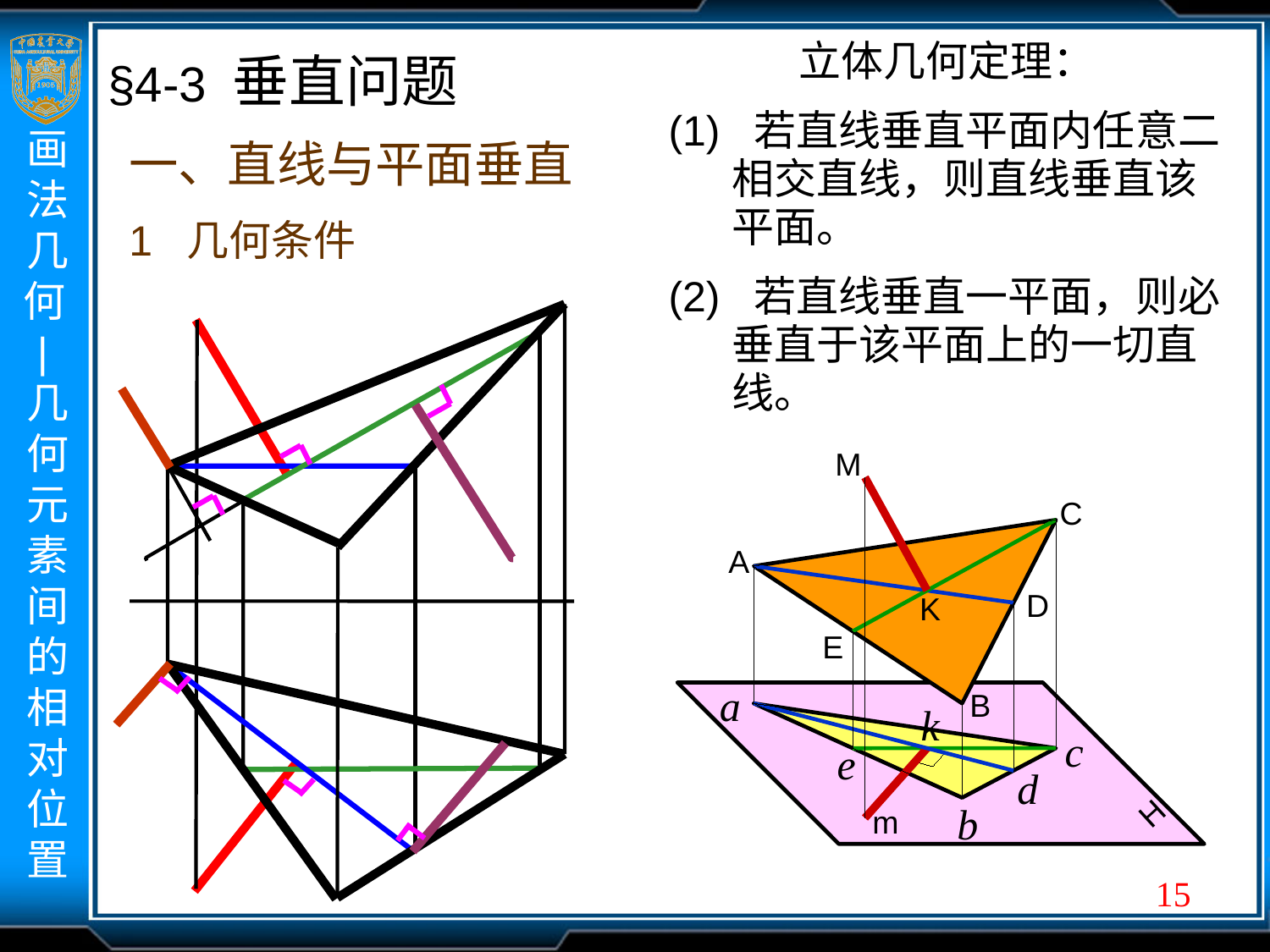

# §4-3 垂直问题
立体几何定理：
(1)  若直线垂直平面内任意二相交直线，则直线垂直该平面。
(2)  若直线垂直一平面，则必垂直于该平面上的一切直线。
一、直线与平面垂直
1  几何条件

M

C

A

D
K

E

a

B
k

c

e

d
H
b
m

15